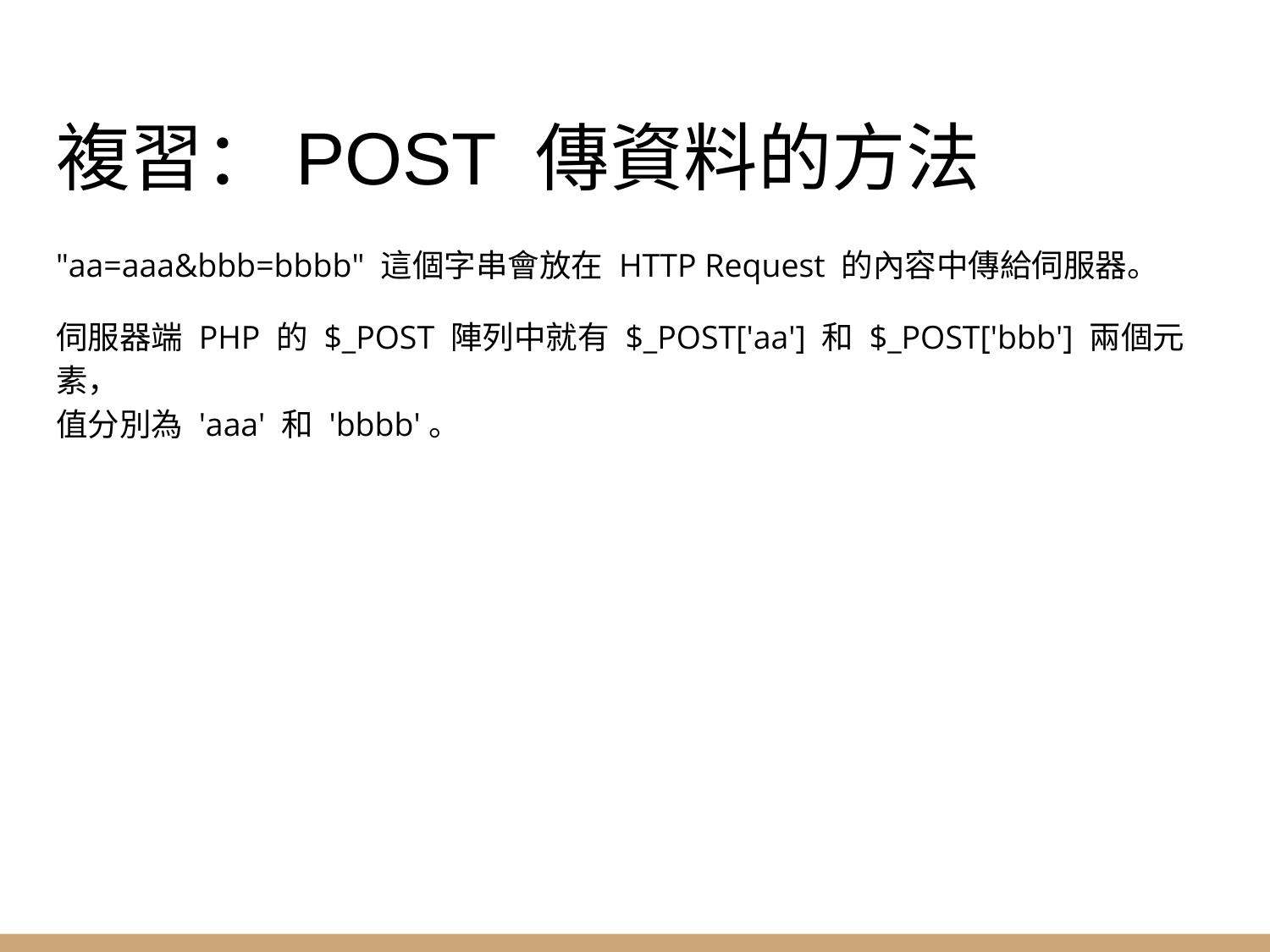

# 複習：POST 傳資料的方法
"aa=aaa&bbb=bbbb" 這個字串會放在 HTTP Request 的內容中傳給伺服器。
伺服器端 PHP 的 $_POST 陣列中就有 $_POST['aa'] 和 $_POST['bbb'] 兩個元素，
值分別為 'aaa' 和 'bbbb'。